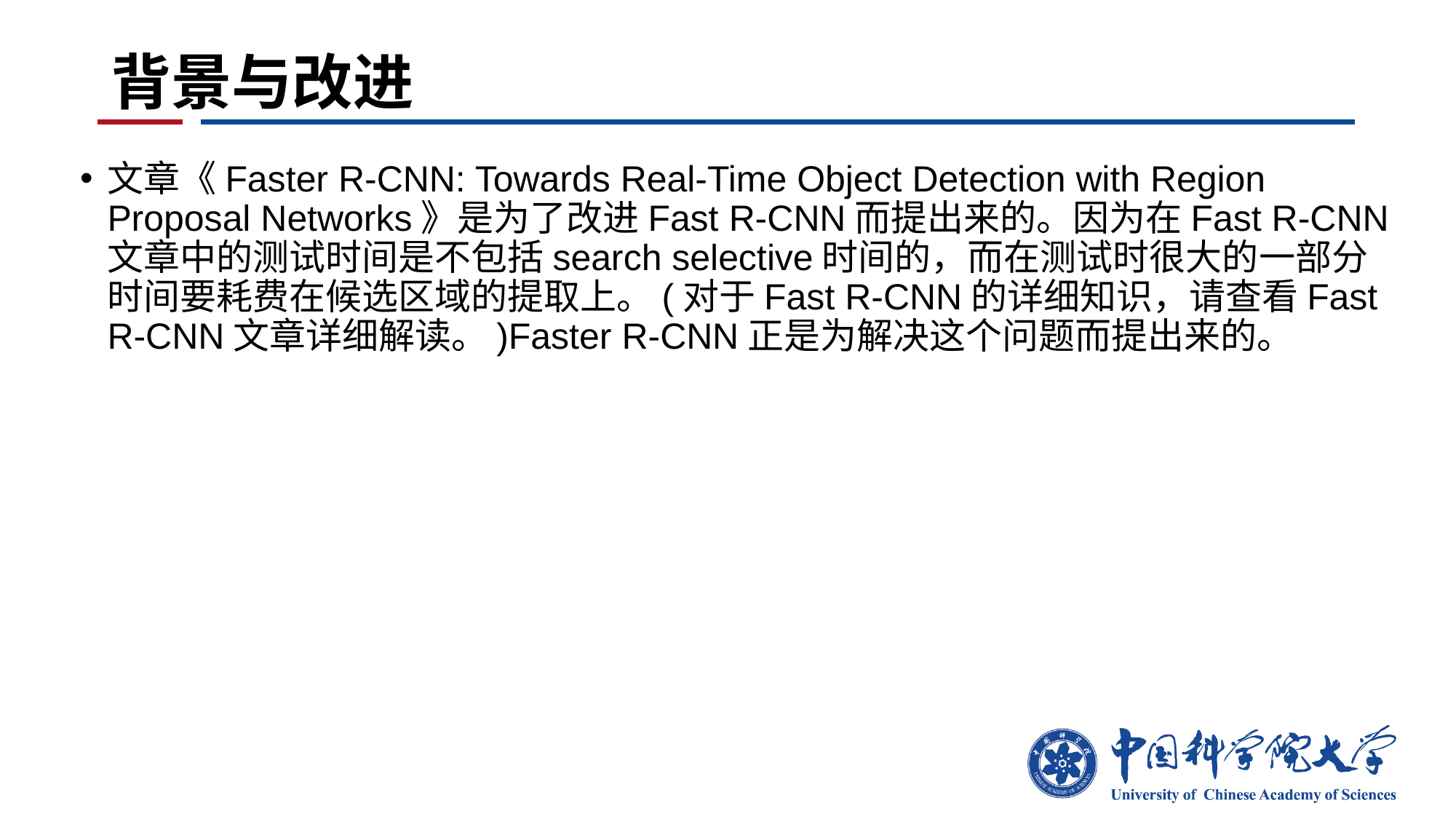

# 背景与改进
文章《Faster R-CNN: Towards Real-Time Object Detection with Region Proposal Networks》是为了改进Fast R-CNN而提出来的。因为在Fast R-CNN文章中的测试时间是不包括search selective时间的，而在测试时很大的一部分时间要耗费在候选区域的提取上。(对于Fast R-CNN的详细知识，请查看Fast R-CNN文章详细解读。)Faster R-CNN正是为解决这个问题而提出来的。